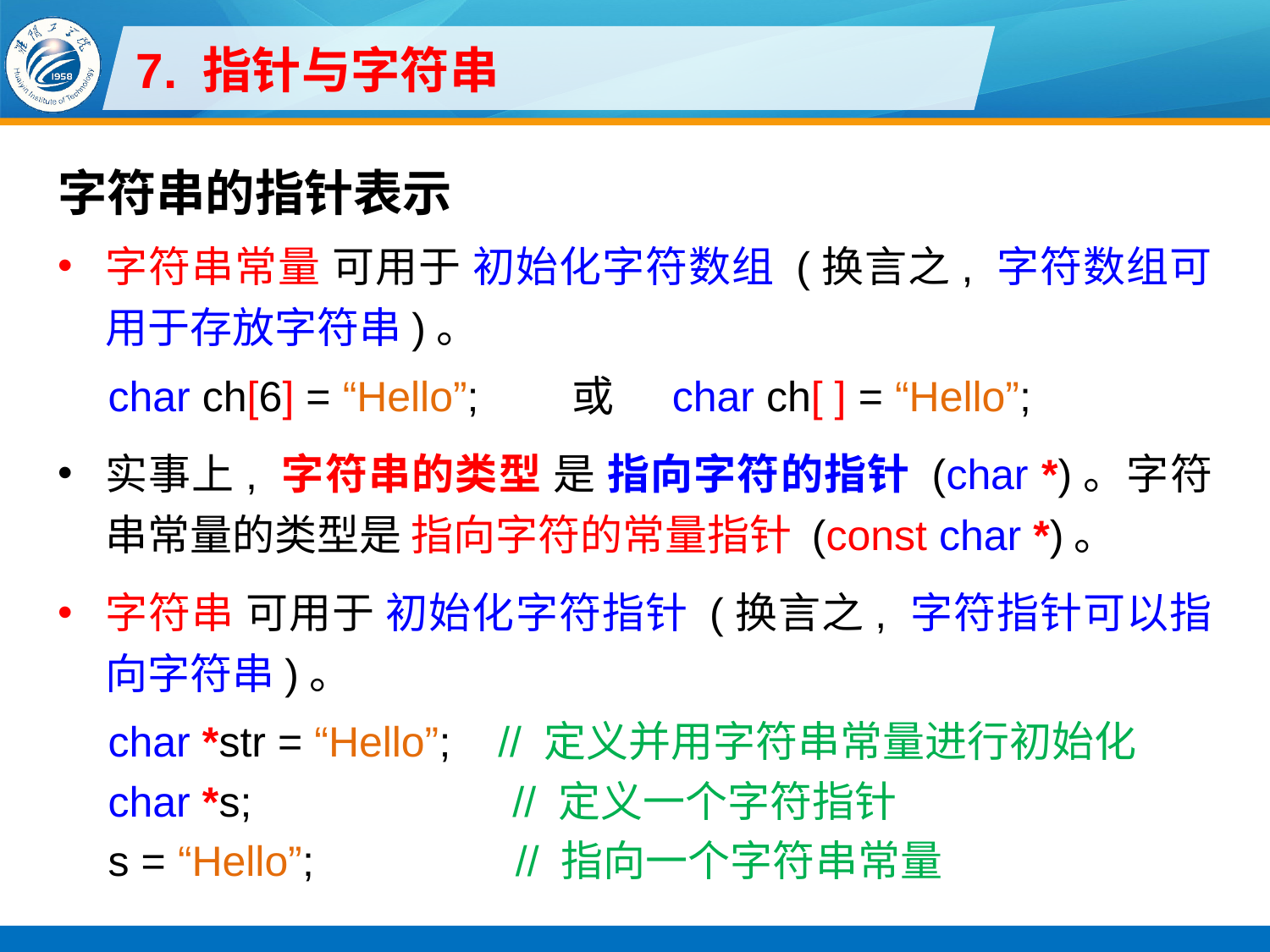

# 7. 指针与字符串
字符串的指针表示
字符串常量 可用于 初始化字符数组 (换言之, 字符数组可用于存放字符串)。
char ch[6] = “Hello”;       或     char ch[ ] = “Hello”;
实事上, 字符串的类型 是 指向字符的指针 (char *)。字符串常量的类型是 指向字符的常量指针 (const char *)。
字符串 可用于 初始化字符指针 (换言之, 字符指针可以指向字符串)。
char *str = “Hello”;    // 定义并用字符串常量进行初始化
char *s;                      // 定义一个字符指针
s = “Hello”;                 // 指向一个字符串常量